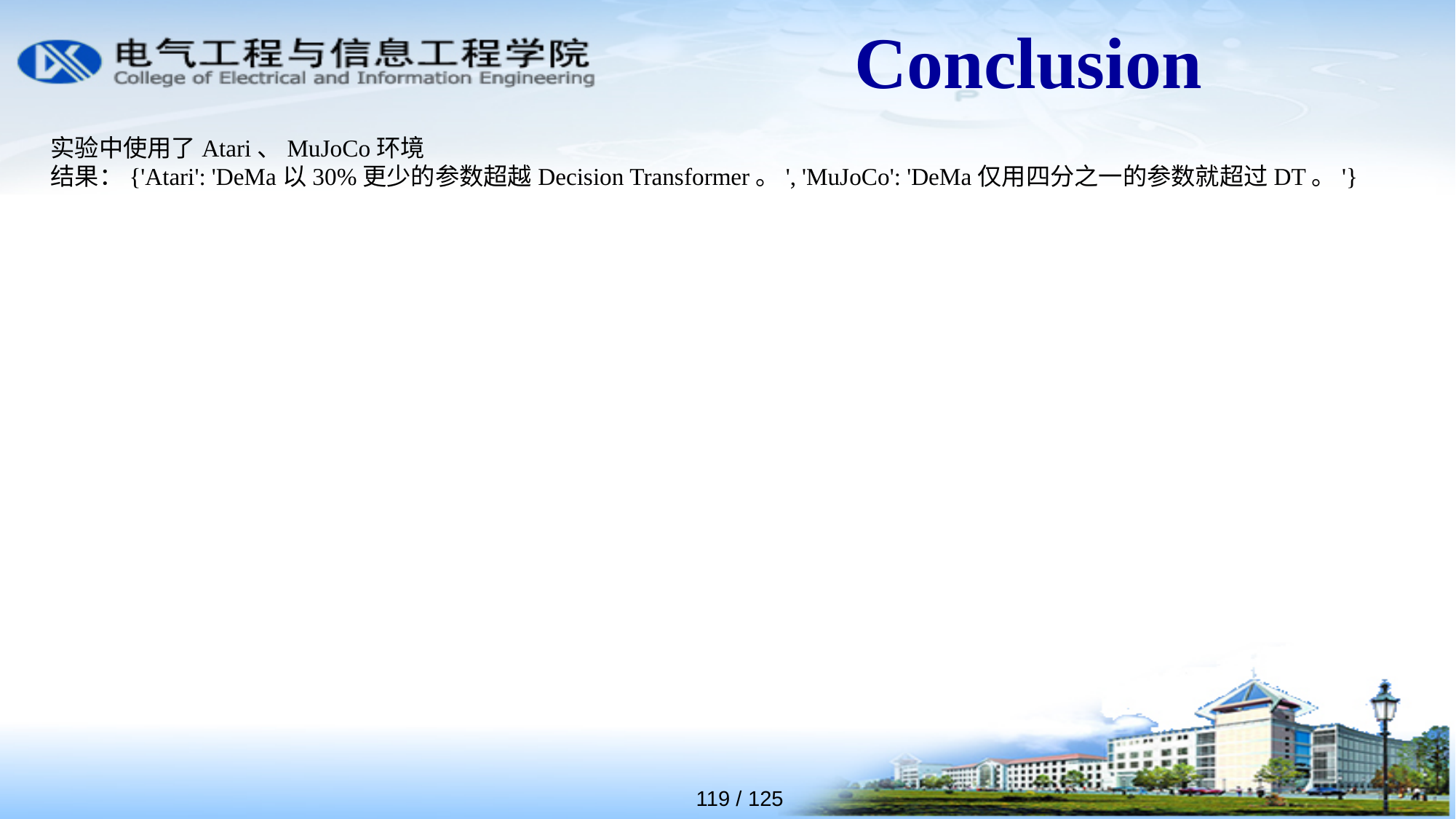

Conclusion
实验中使用了Atari、MuJoCo环境
结果：{'Atari': 'DeMa以30%更少的参数超越Decision Transformer。', 'MuJoCo': 'DeMa仅用四分之一的参数就超过DT。'}
119 / 125